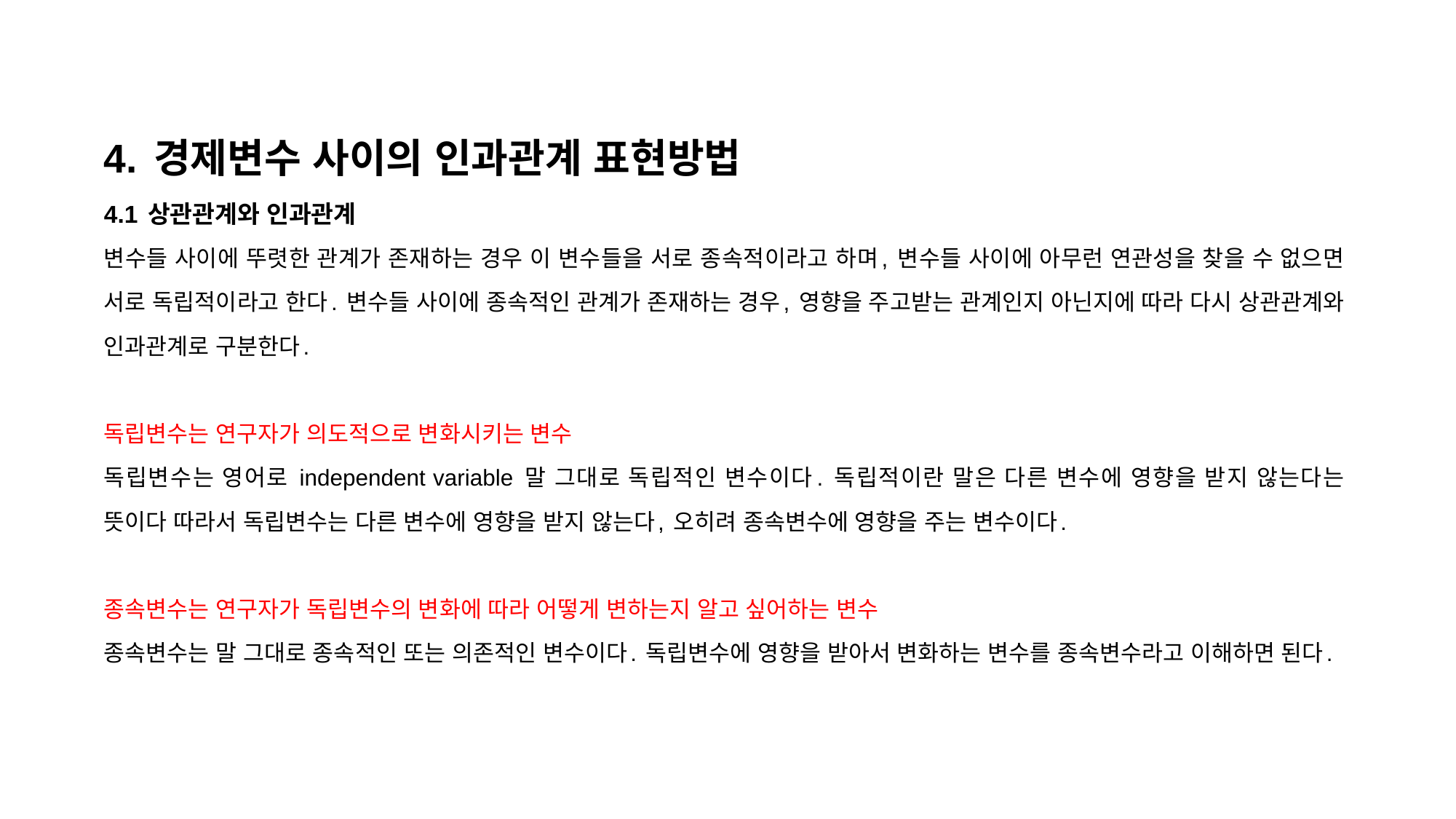

4. 경제변수 사이의 인과관계 표현방법
4.1 상관관계와 인과관계
변수들 사이에 뚜렷한 관계가 존재하는 경우 이 변수들을 서로 종속적이라고 하며, 변수들 사이에 아무런 연관성을 찾을 수 없으면 서로 독립적이라고 한다. 변수들 사이에 종속적인 관계가 존재하는 경우, 영향을 주고받는 관계인지 아닌지에 따라 다시 상관관계와 인과관계로 구분한다.

독립변수는 연구자가 의도적으로 변화시키는 변수
독립변수는 영어로 independent variable 말 그대로 독립적인 변수이다. 독립적이란 말은 다른 변수에 영향을 받지 않는다는 뜻이다 따라서 독립변수는 다른 변수에 영향을 받지 않는다, 오히려 종속변수에 영향을 주는 변수이다.

종속변수는 연구자가 독립변수의 변화에 따라 어떻게 변하는지 알고 싶어하는 변수
종속변수는 말 그대로 종속적인 또는 의존적인 변수이다. 독립변수에 영향을 받아서 변화하는 변수를 종속변수라고 이해하면 된다.